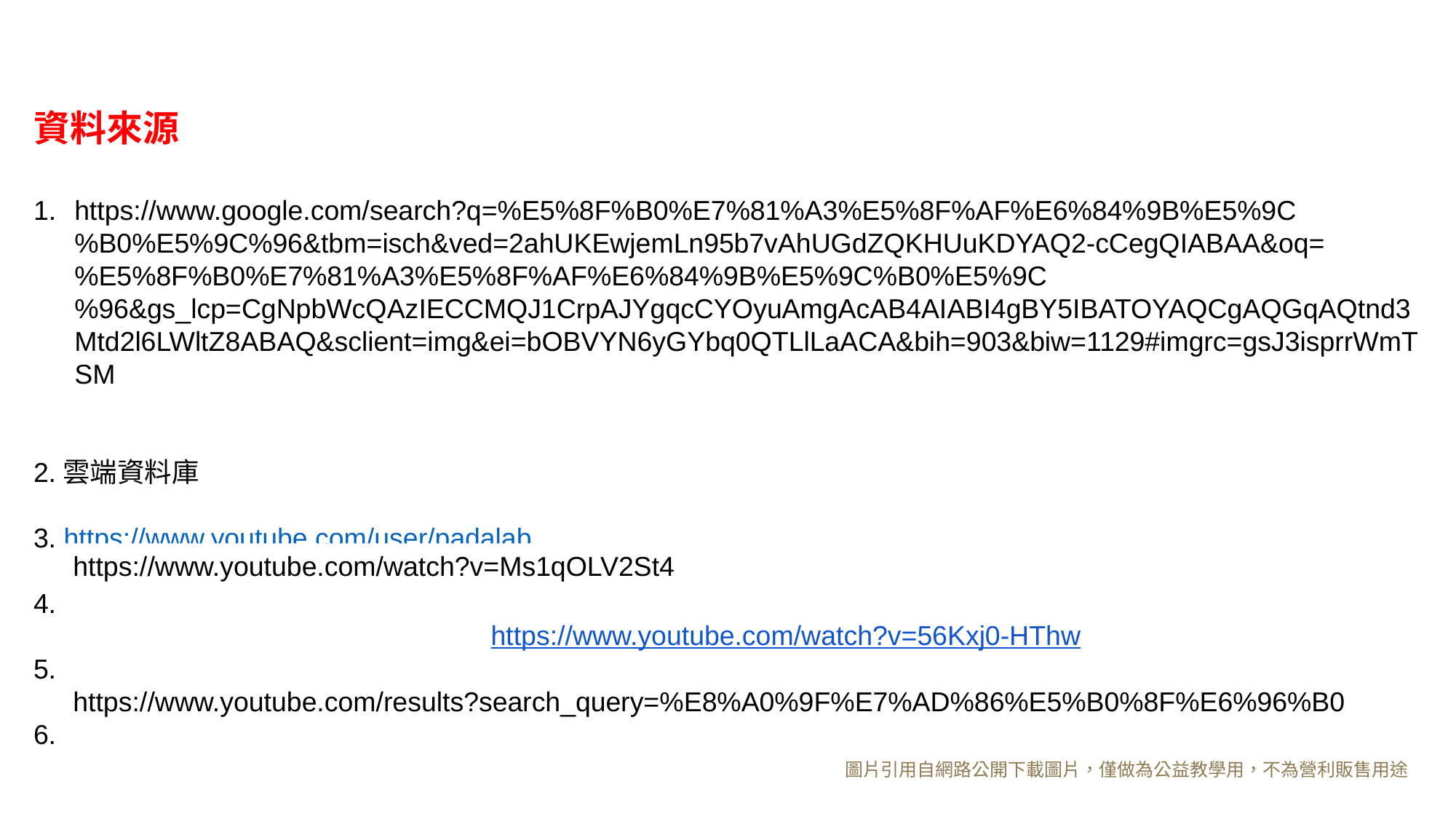

資料來源

https://www.google.com/search?q=%E5%8F%B0%E7%81%A3%E5%8F%AF%E6%84%9B%E5%9C%B0%E5%9C%96&tbm=isch&ved=2ahUKEwjemLn95b7vAhUGdZQKHUuKDYAQ2-cCegQIABAA&oq=%E5%8F%B0%E7%81%A3%E5%8F%AF%E6%84%9B%E5%9C%B0%E5%9C%96&gs_lcp=CgNpbWcQAzIECCMQJ1CrpAJYgqcCYOyuAmgAcAB4AIABI4gBY5IBATOYAQCgAQGqAQtnd3Mtd2l6LWltZ8ABAQ&sclient=img&ei=bOBVYN6yGYbq0QTLlLaACA&bih=903&biw=1129#imgrc=gsJ3isprrWmTSM

2.雲端資料庫

3. https://www.youtube.com/user/padalab

4.

5.

6.
https://www.youtube.com/watch?v=Ms1qOLV2St4
https://www.youtube.com/watch?v=56Kxj0-HThw
https://www.youtube.com/results?search_query=%E8%A0%9F%E7%AD%86%E5%B0%8F%E6%96%B0
圖片引用自網路公開下載圖片，僅做為公益教學用，不為營利販售用途